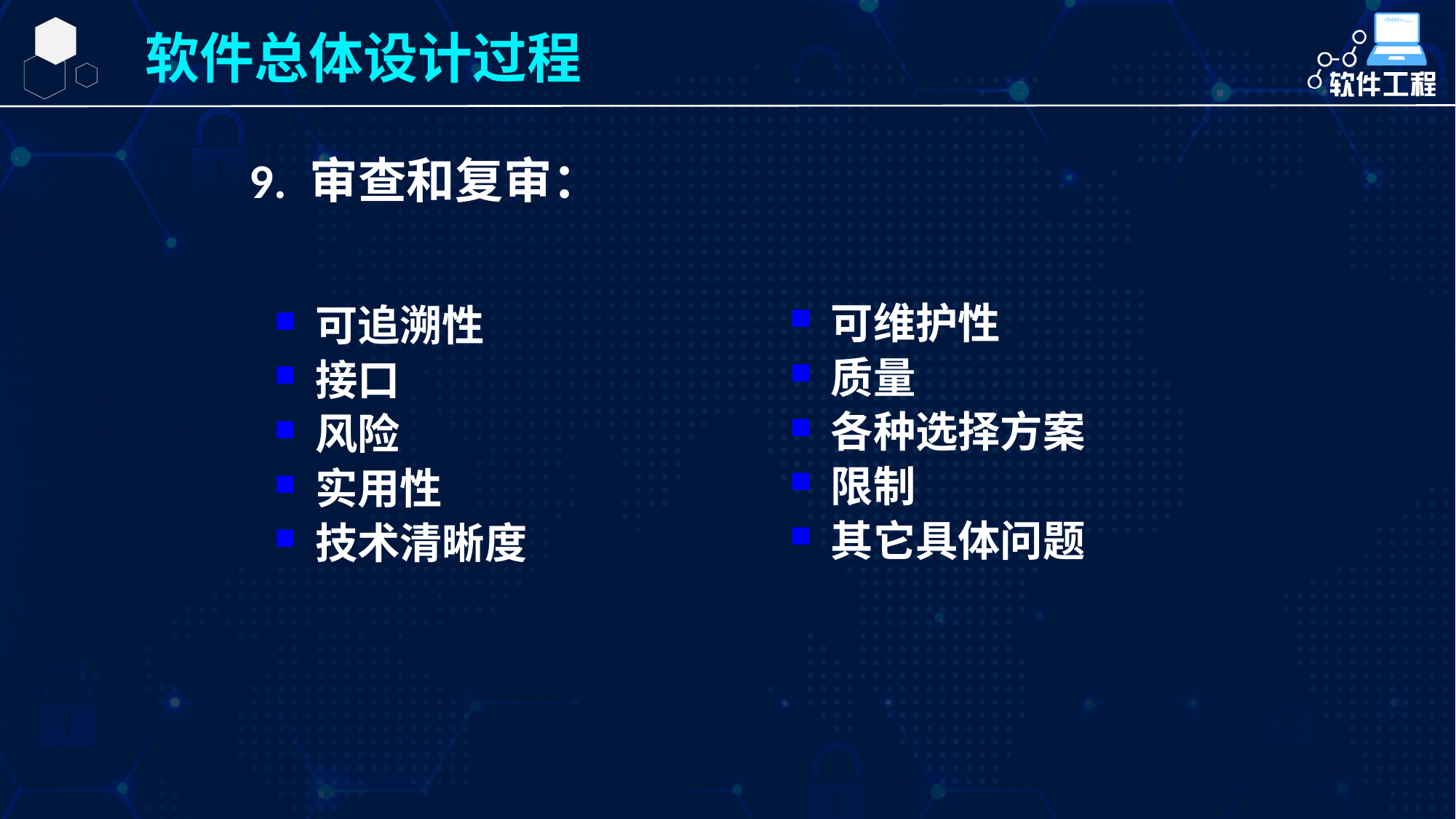

软件总体设计过程
9. 审查和复审：
可维护性
质量
各种选择方案
限制
其它具体问题
可追溯性
接口
风险
实用性
技术清晰度